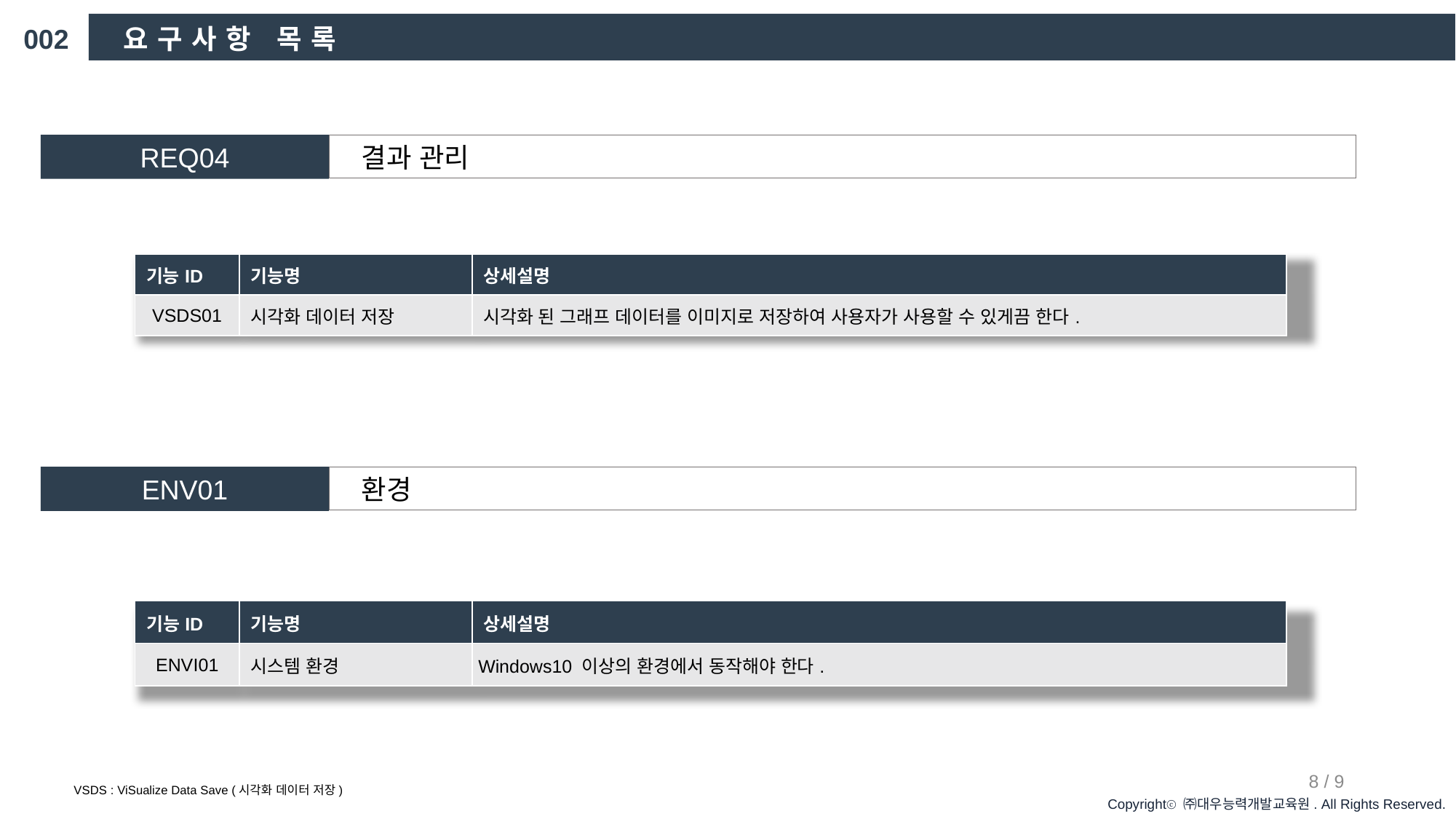

002
요구사항 목록
REQ04
  결과 관리
| 기능ID | 기능명 | 상세설명 |
| --- | --- | --- |
| VSDS01 | 시각화 데이터 저장 | 시각화 된 그래프 데이터를 이미지로 저장하여 사용자가 사용할 수 있게끔 한다. |
ENV01
  환경
| 기능ID | 기능명 | 상세설명 |
| --- | --- | --- |
| ENVI01 | 시스템 환경 | Windows10 이상의 환경에서 동작해야 한다. |
8 / 9
VSDS : ViSualize Data Save (시각화 데이터 저장)